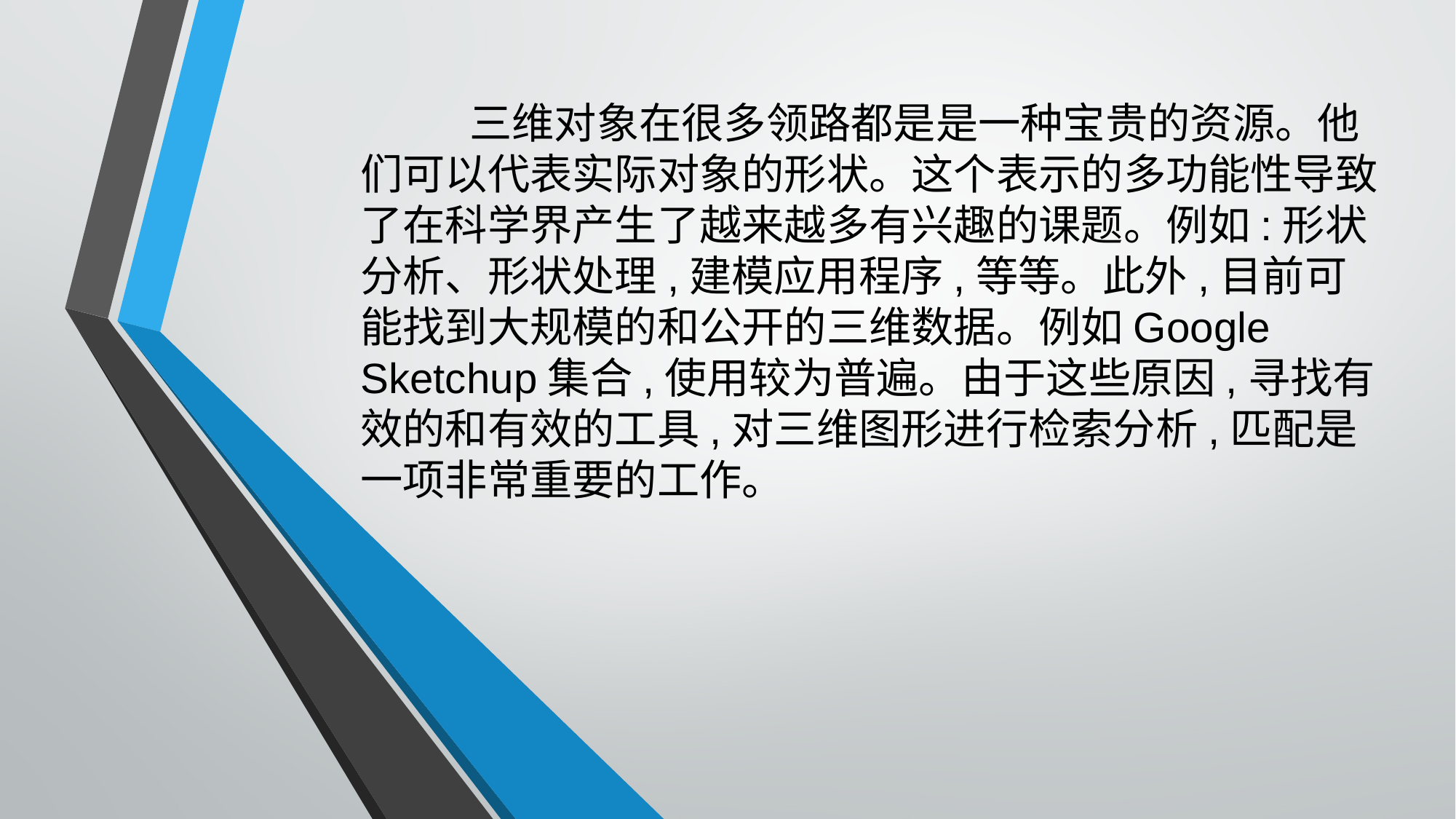

# 三维对象在很多领路都是是一种宝贵的资源。他们可以代表实际对象的形状。这个表示的多功能性导致了在科学界产生了越来越多有兴趣的课题。例如:形状分析、形状处理,建模应用程序,等等。此外,目前可能找到大规模的和公开的三维数据。例如Google Sketchup集合,使用较为普遍。由于这些原因,寻找有效的和有效的工具,对三维图形进行检索分析,匹配是一项非常重要的工作。